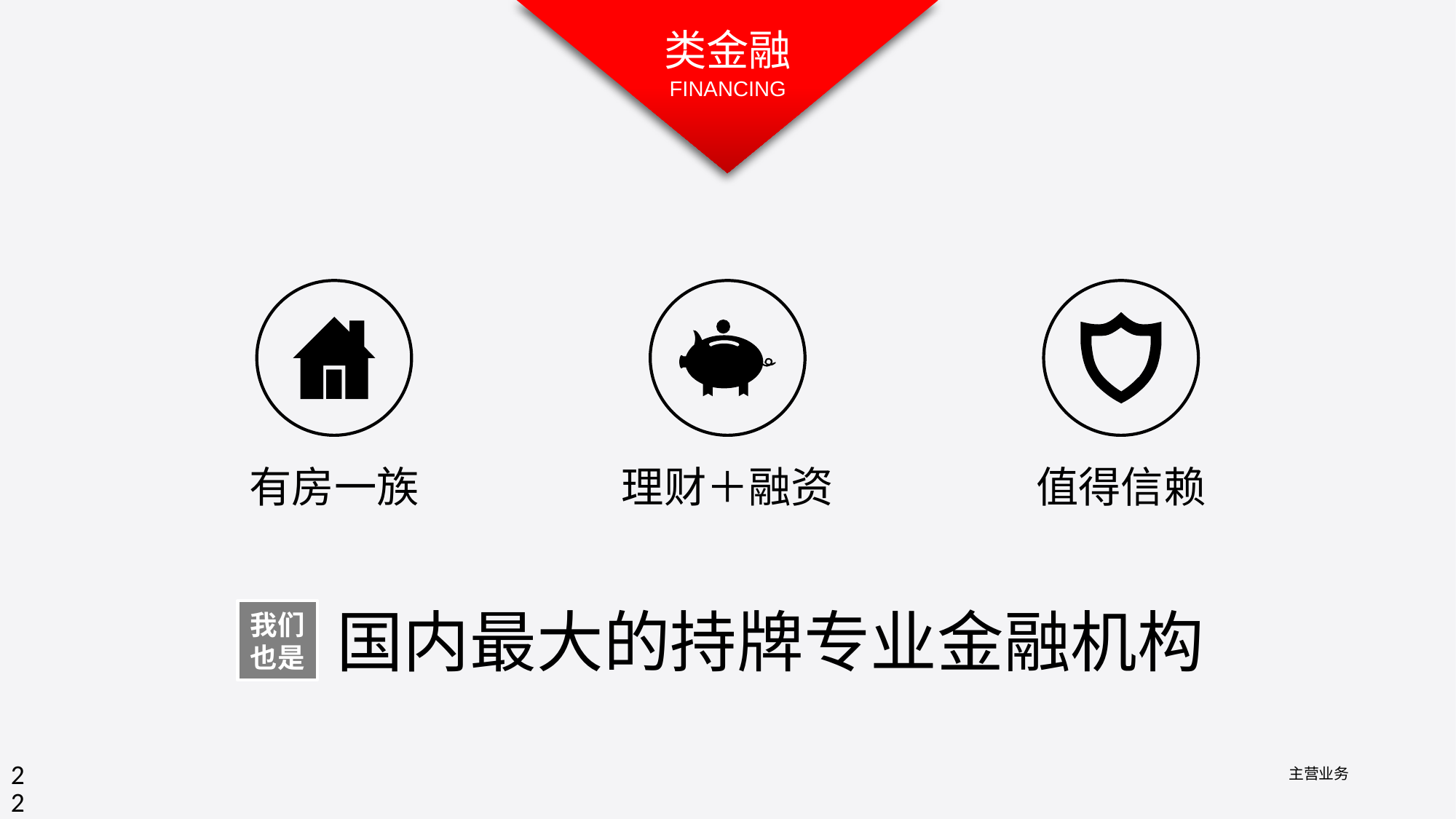

类金融
FINANCING

有房一族
理财＋融资
值得信赖
国内最大的持牌专业金融机构
我们也是
22
主营业务